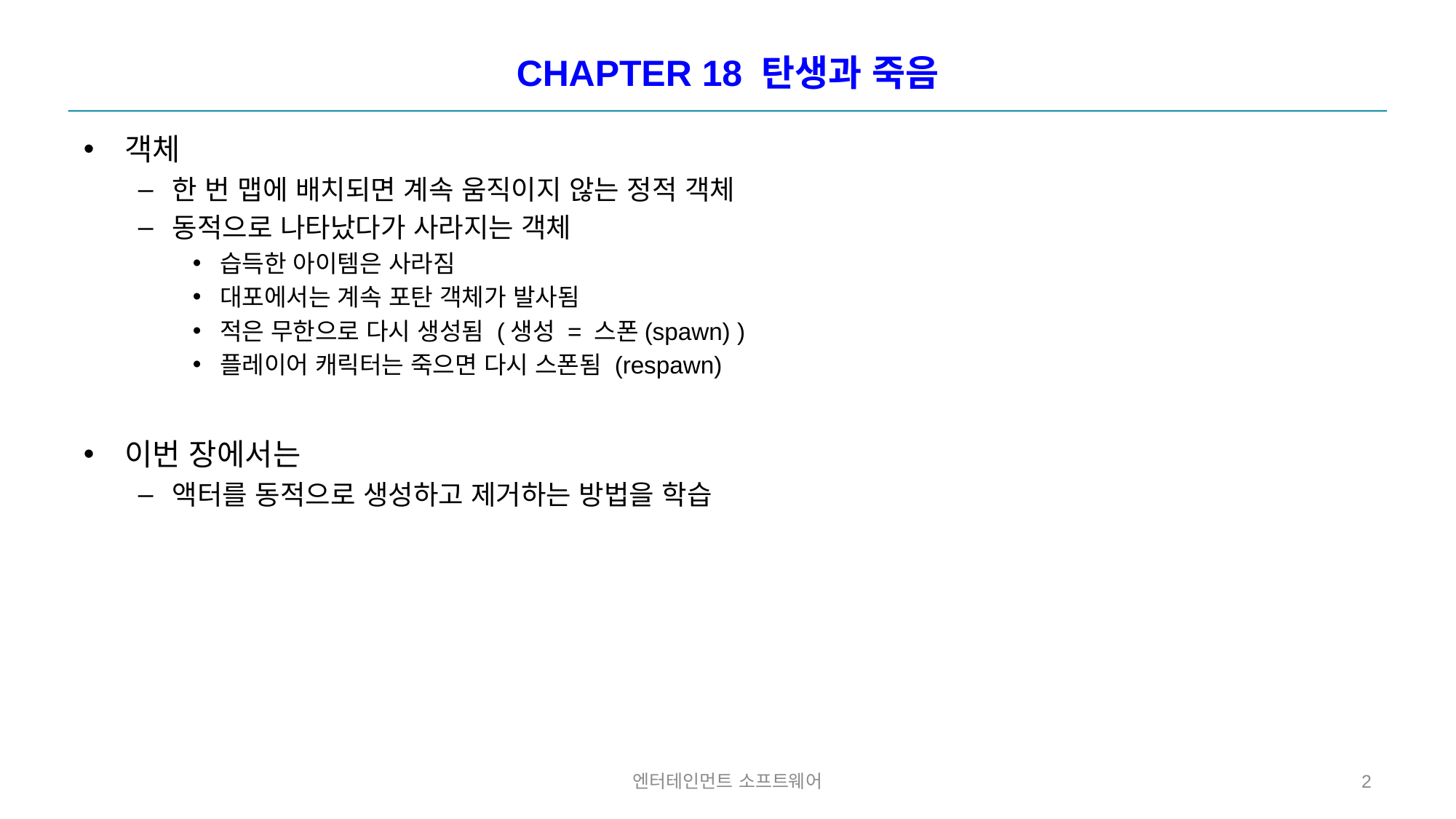

# CHAPTER 18 탄생과 죽음
객체
한 번 맵에 배치되면 계속 움직이지 않는 정적 객체
동적으로 나타났다가 사라지는 객체
습득한 아이템은 사라짐
대포에서는 계속 포탄 객체가 발사됨
적은 무한으로 다시 생성됨 (생성 = 스폰(spawn) )
플레이어 캐릭터는 죽으면 다시 스폰됨 (respawn)

이번 장에서는
액터를 동적으로 생성하고 제거하는 방법을 학습

엔터테인먼트 소프트웨어
2